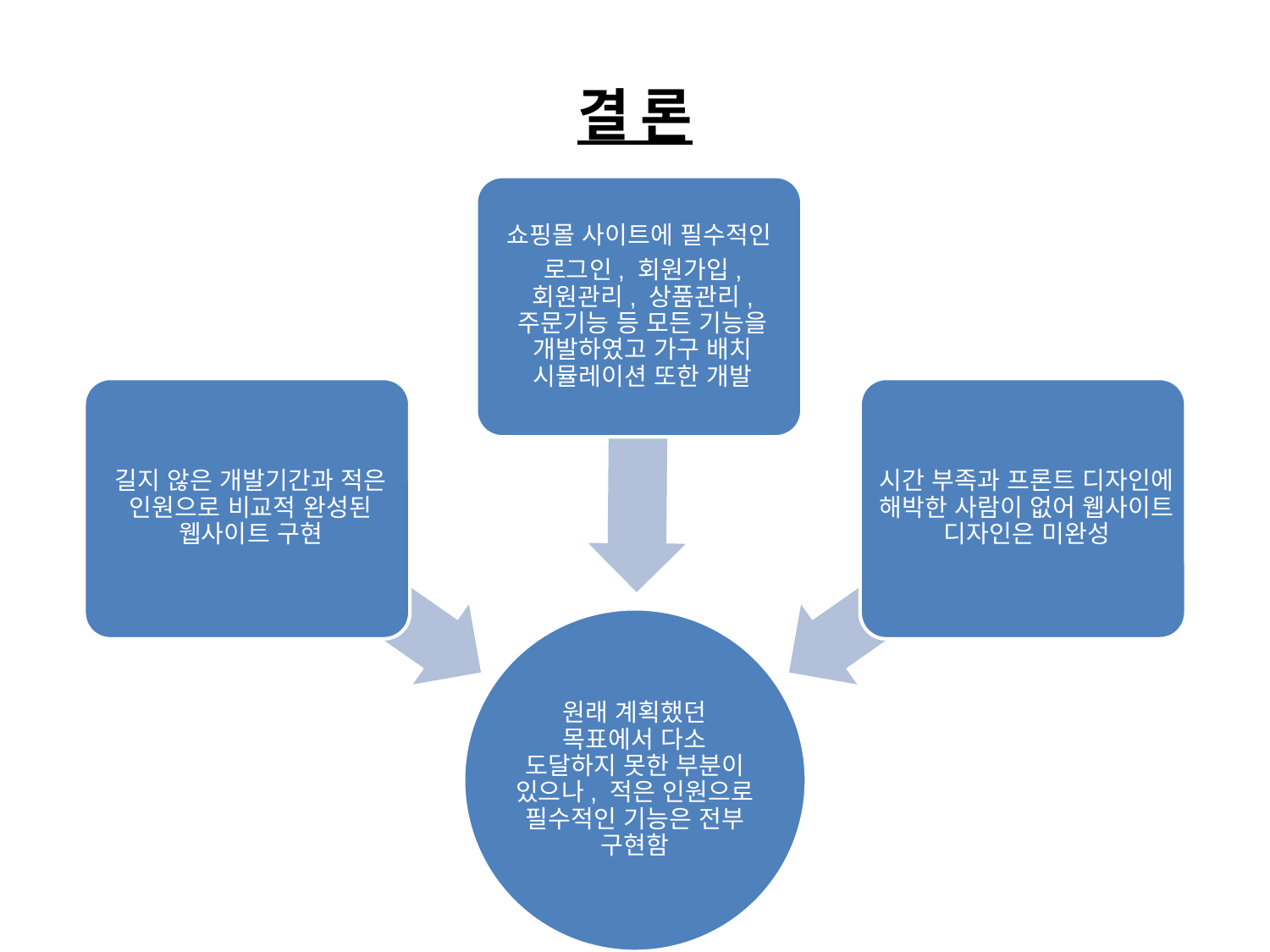

결론

원래 계획했던 목표에서 다소 도달하지 못한 부분이 있으나, 적은 인원으로 필수적인 기능은 전부 구현함
길지 않은 개발기간과 적은 인원으로 비교적 완성된 웹사이트 구현
쇼핑몰 사이트에 필수적인
로그인, 회원가입, 회원관리, 상품관리, 주문기능 등 모든 기능을 개발하였고 가구 배치 시뮬레이션 또한 개발
시간 부족과 프론트 디자인에 해박한 사람이 없어 웹사이트 디자인은 미완성